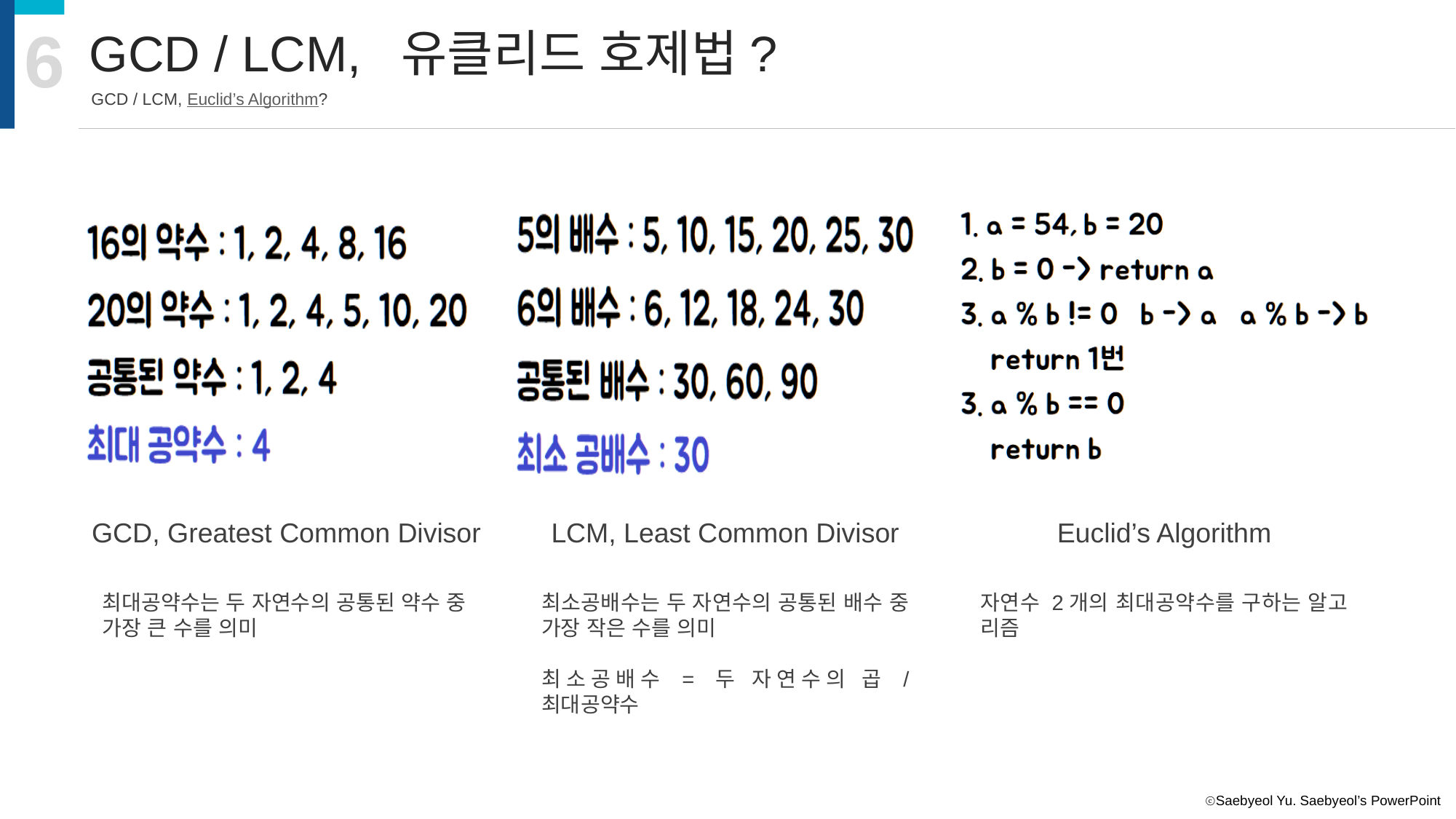

6
GCD / LCM,  유클리드 호제법?
GCD / LCM, Euclid’s Algorithm?

GCD, Greatest Common Divisor
LCM, Least Common Divisor
Euclid’s Algorithm
최대공약수는 두 자연수의 공통된 약수 중
가장 큰 수를 의미
최소공배수는 두 자연수의 공통된 배수 중 가장 작은 수를 의미

최소공배수 = 두 자연수의 곱 / 최대공약수
자연수 2개의 최대공약수를 구하는 알고 리즘